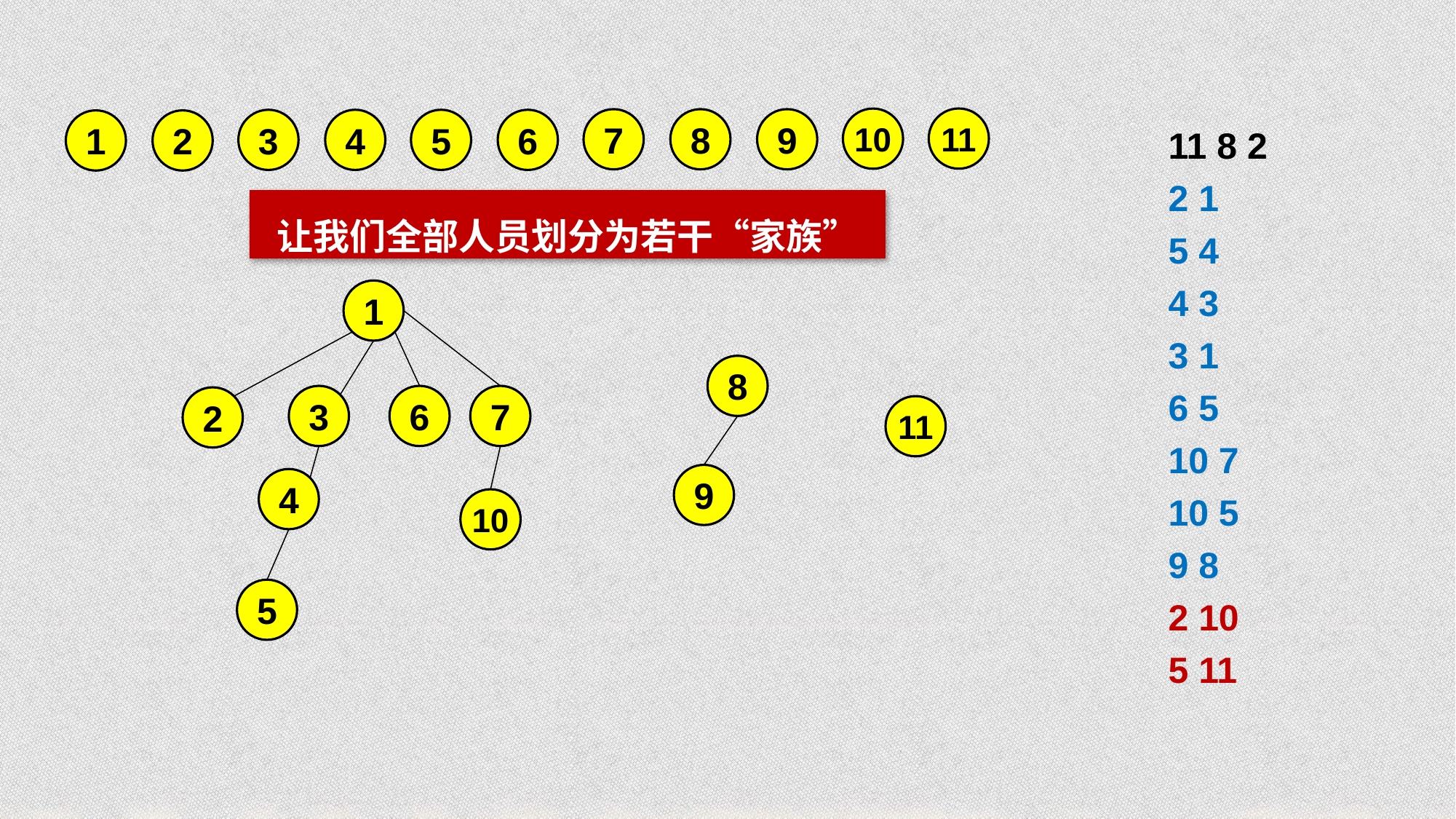

11
11 8 2
2 1
5 4
4 3
3 1
6 5
10 7
10 5
9 8
2 10
5 11
10
7
8
9
3
4
5
6
1
2
让我们全部人员划分为若干“家族”
1
2
6
8
9
3
7
10
11
4
5